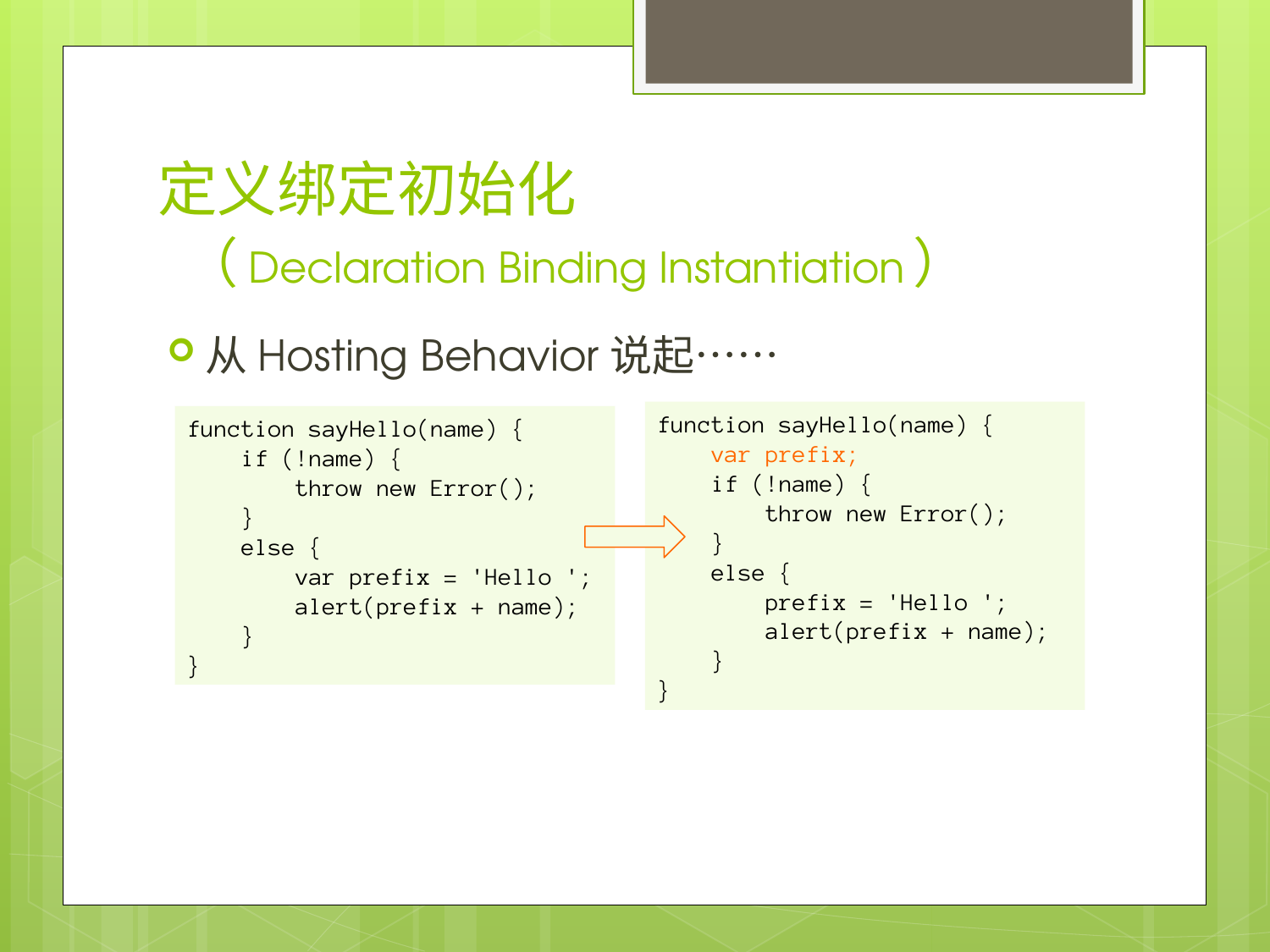

# 定义绑定初始化 （Declaration Binding Instantiation）
从Hosting Behavior说起……
function sayHello(name) {
    var prefix;
    if (!name) {
        throw new Error();
    }
    else {
        prefix = 'Hello ';
        alert(prefix + name);
    }
}
function sayHello(name) {
    if (!name) {
        throw new Error();
    }
    else {
        var prefix = 'Hello ';
        alert(prefix + name);
    }
}